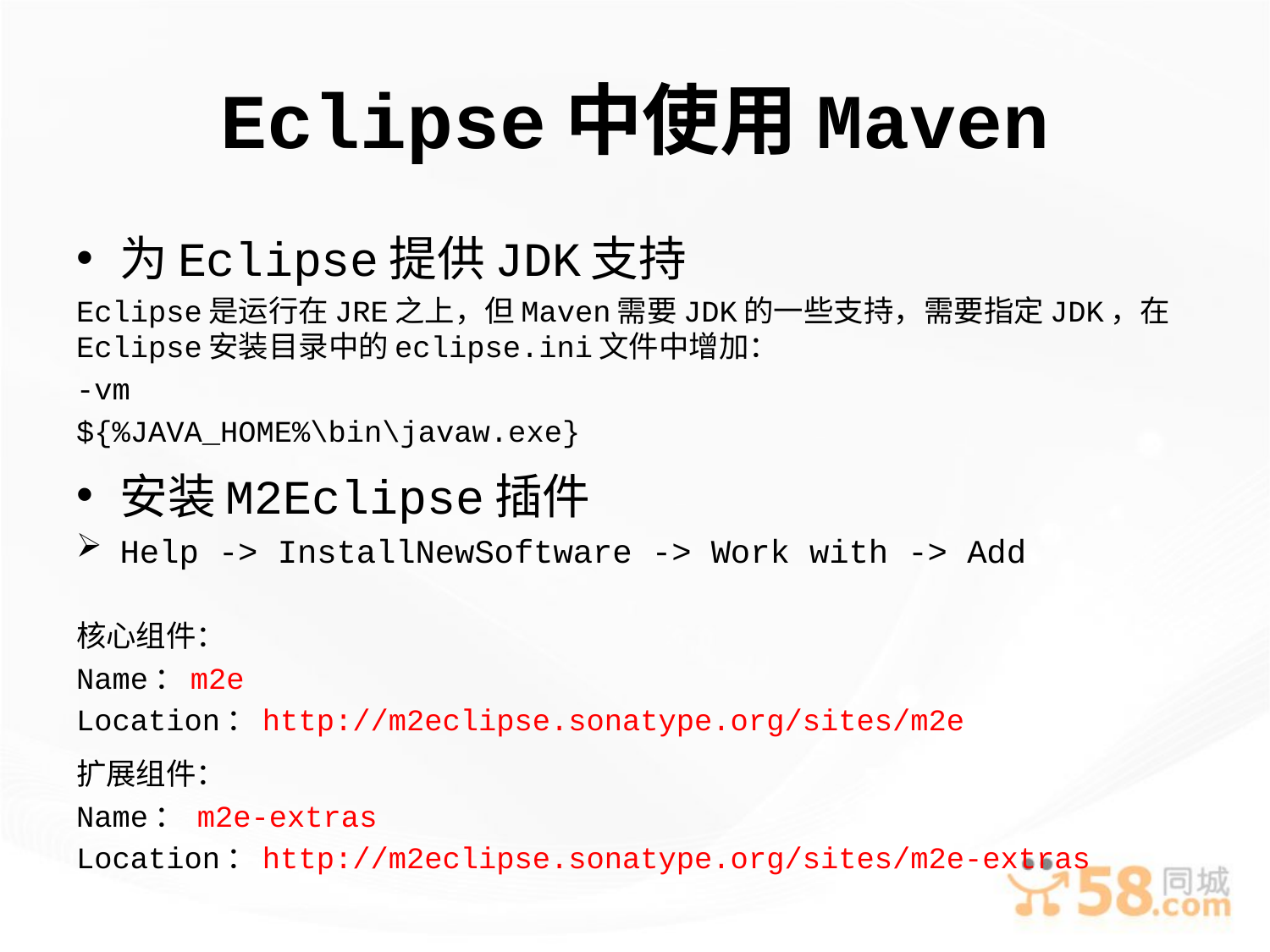

# Eclipse中使用Maven
为Eclipse提供JDK支持
Eclipse是运行在JRE之上，但Maven需要JDK的一些支持，需要指定JDK，在Eclipse安装目录中的eclipse.ini文件中增加：
-vm
${%JAVA_HOME%\bin\javaw.exe}
安装M2Eclipse插件
Help -> InstallNewSoftware -> Work with -> Add

核心组件：
Name：m2e
Location：http://m2eclipse.sonatype.org/sites/m2e
扩展组件：
Name： m2e-extras
Location：http://m2eclipse.sonatype.org/sites/m2e-extras